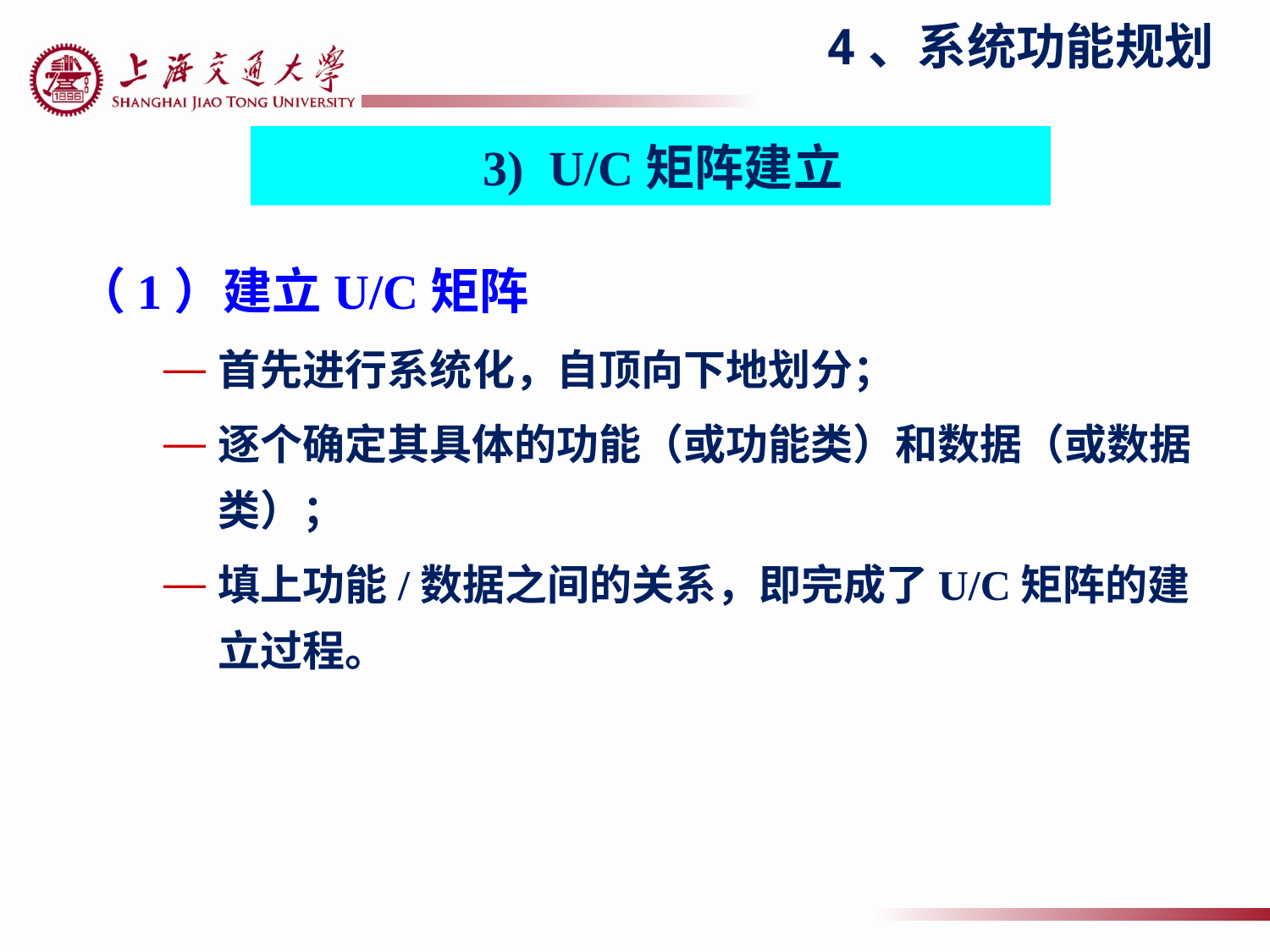

# 4、系统功能规划
  3)  U/C矩阵建立
（1）建立U/C矩阵
首先进行系统化，自顶向下地划分；
逐个确定其具体的功能（或功能类）和数据（或数据类）；
填上功能/数据之间的关系，即完成了U/C矩阵的建立过程。